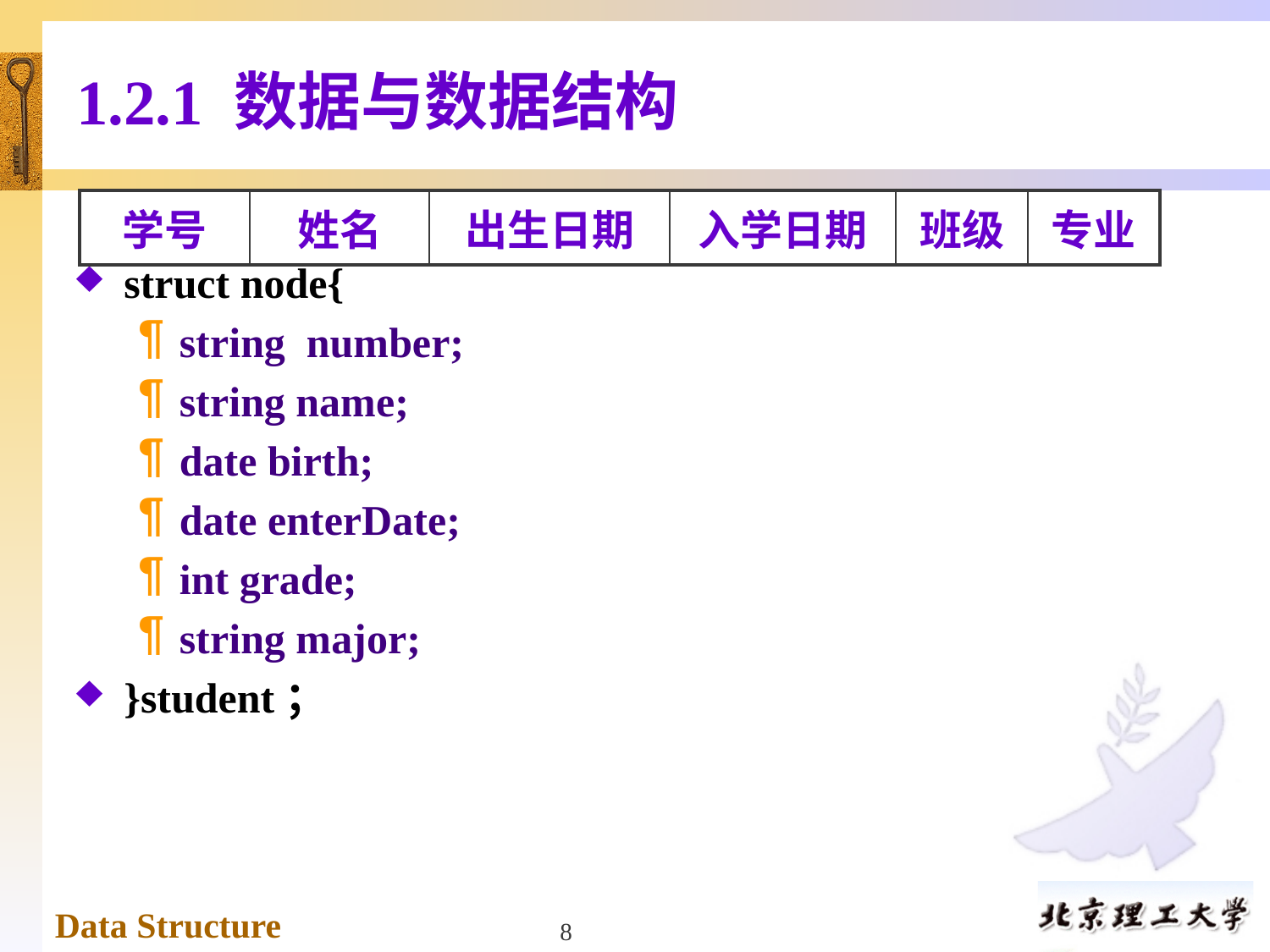

# 1.2.1 数据与数据结构

struct node{
string  number;
string name;
date birth;
date enterDate;
int grade;
string major;
}student；
| 学号 | 姓名 | 出生日期 | 入学日期 | 班级 | 专业 |
| --- | --- | --- | --- | --- | --- |
8